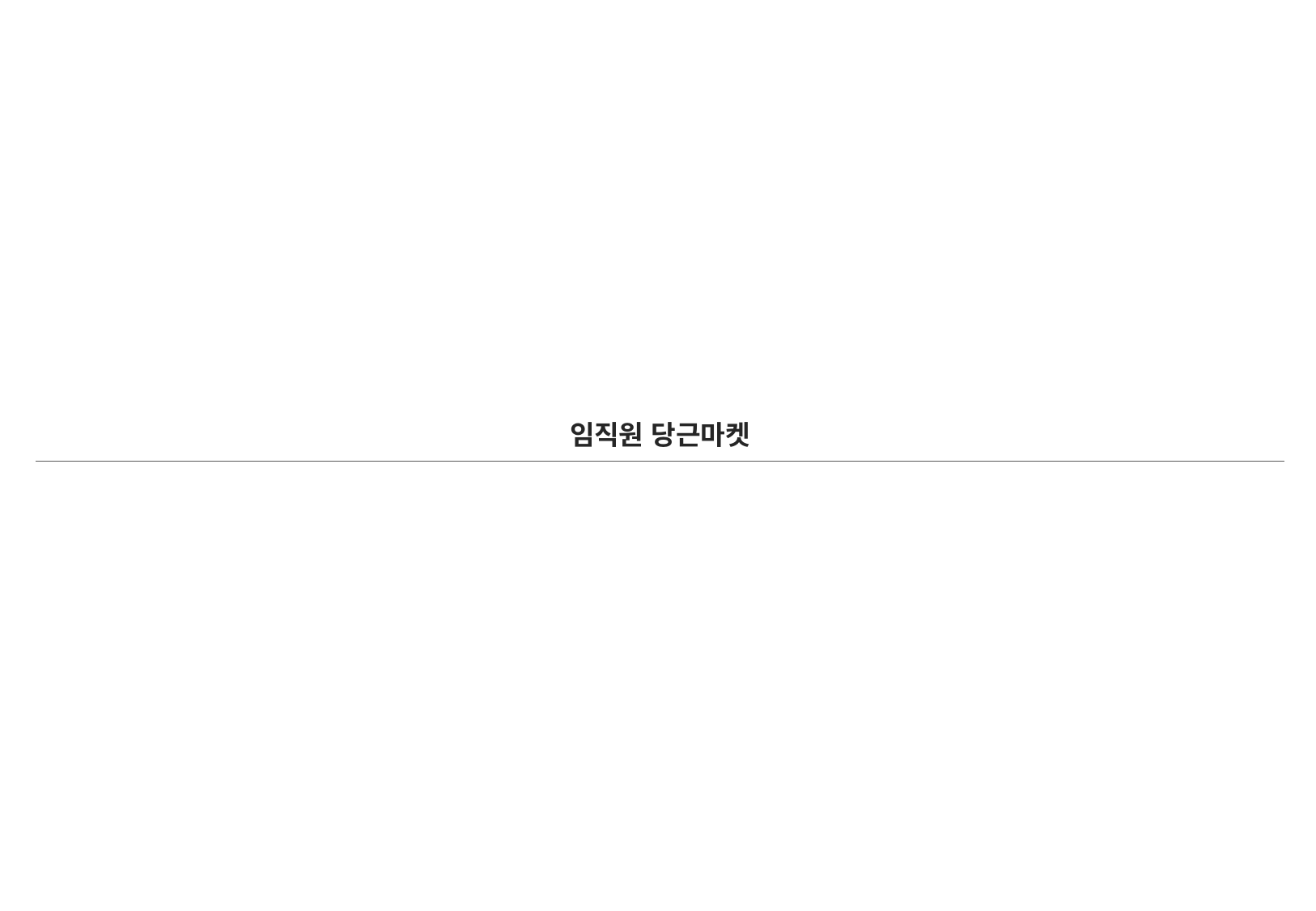

| 임직원 당근마켓 |
| --- |
|  |